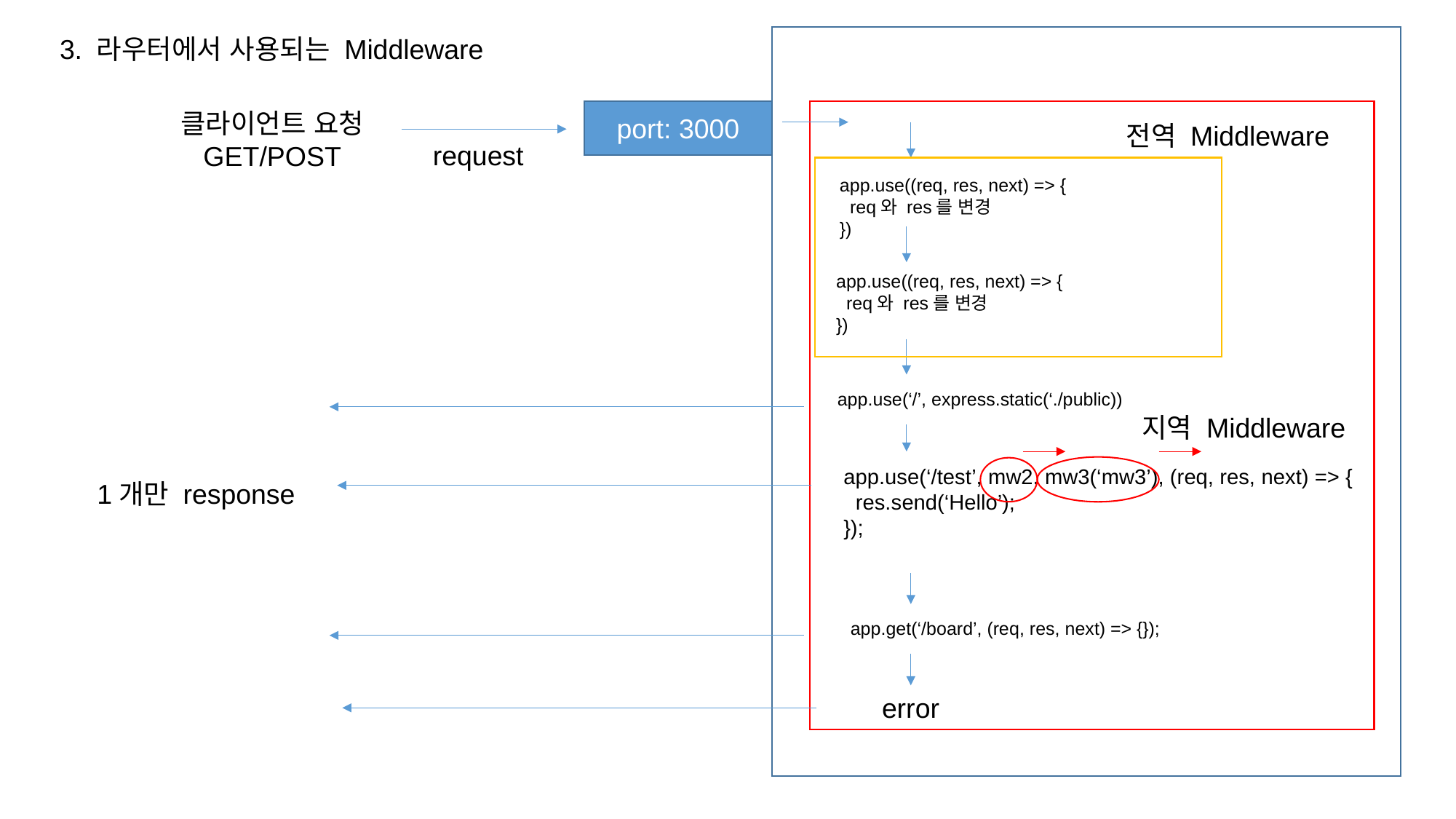

3. 라우터에서 사용되는 Middleware

port: 3000
클라이언트 요청
GET/POST

전역 Middleware
request

app.use((req, res, next) => {
  req와 res를 변경
})
app.use((req, res, next) => {
  req와 res를 변경
})
app.use(‘/’, express.static(‘./public))
지역 Middleware

app.use(‘/test’, mw2, mw3(‘mw3’), (req, res, next) => {
  res.send(‘Hello’);
});

1개만 response
app.get(‘/board’, (req, res, next) => {});
error